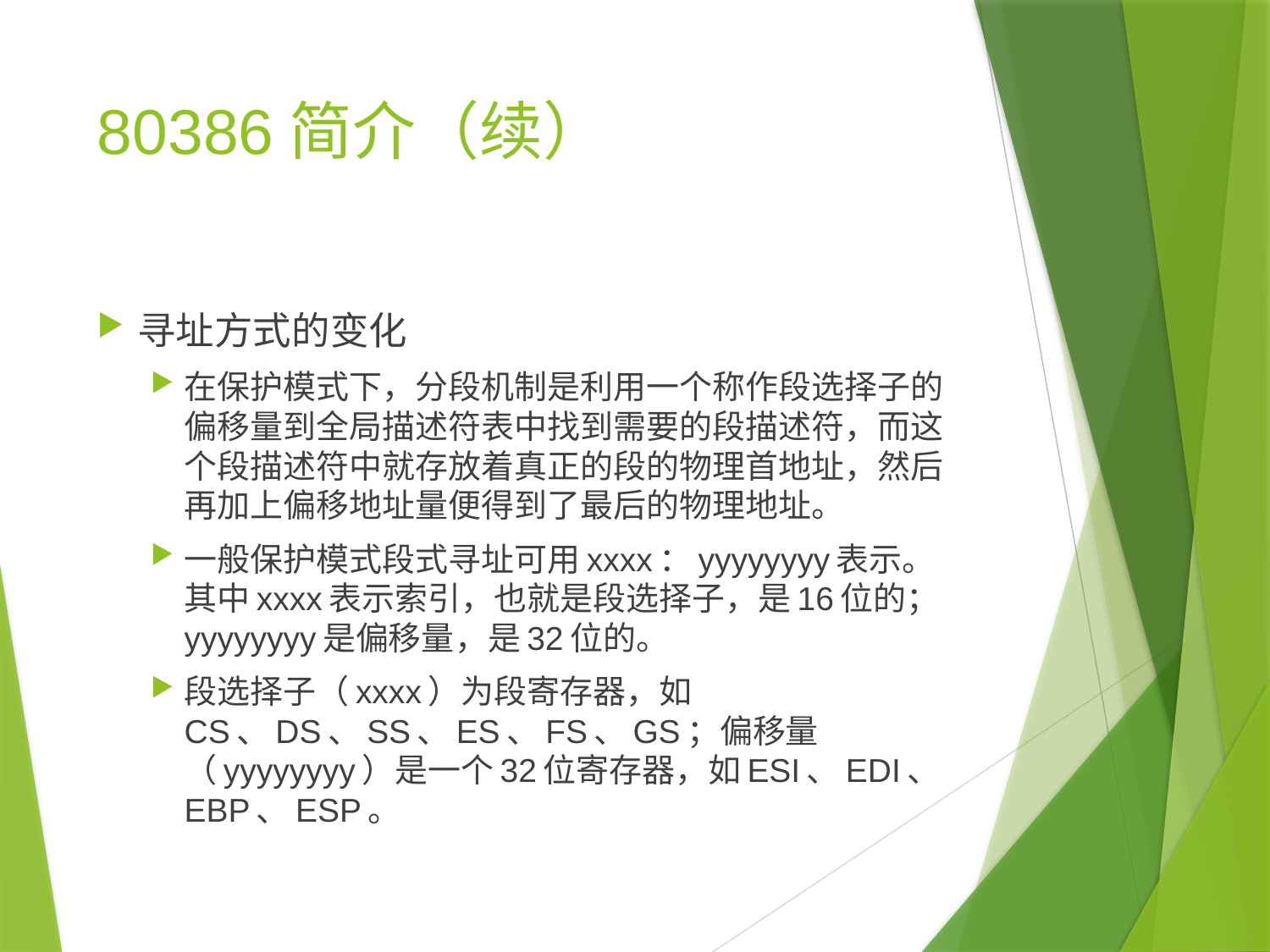

# 80386简介（续）
寻址方式的变化
在保护模式下，分段机制是利用一个称作段选择子的偏移量到全局描述符表中找到需要的段描述符，而这个段描述符中就存放着真正的段的物理首地址，然后再加上偏移地址量便得到了最后的物理地址。
一般保护模式段式寻址可用xxxx：yyyyyyyy表示。其中xxxx表示索引，也就是段选择子，是16位的；yyyyyyyy是偏移量，是32位的。
段选择子（xxxx）为段寄存器，如CS、DS、SS、ES、FS、GS；偏移量（yyyyyyyy）是一个32位寄存器，如ESI、EDI、EBP、ESP。